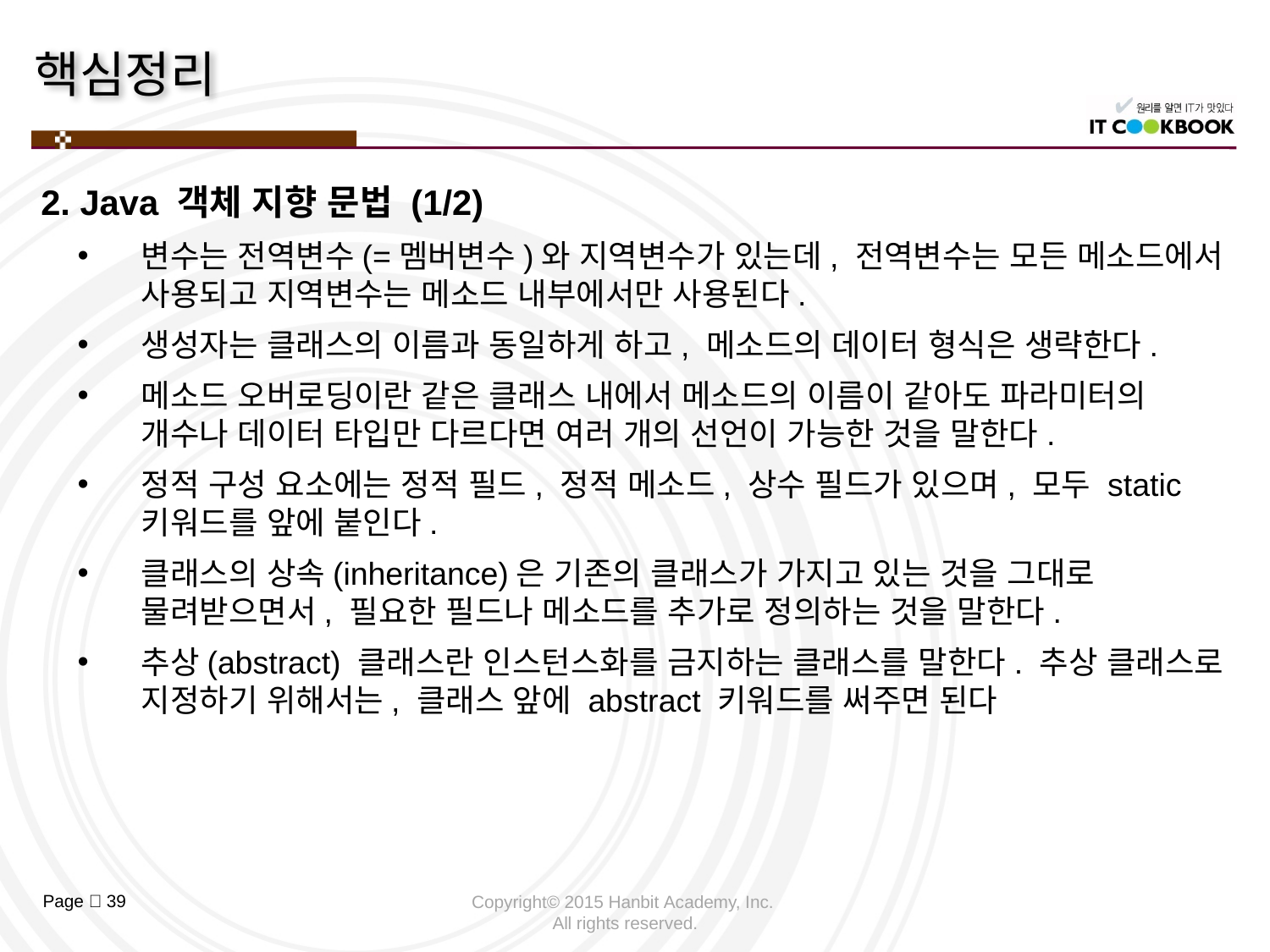

2. Java 객체 지향 문법 (1/2)
변수는 전역변수(=멤버변수)와 지역변수가 있는데, 전역변수는 모든 메소드에서 사용되고 지역변수는 메소드 내부에서만 사용된다.
생성자는 클래스의 이름과 동일하게 하고, 메소드의 데이터 형식은 생략한다.
메소드 오버로딩이란 같은 클래스 내에서 메소드의 이름이 같아도 파라미터의 개수나 데이터 타입만 다르다면 여러 개의 선언이 가능한 것을 말한다.
정적 구성 요소에는 정적 필드, 정적 메소드, 상수 필드가 있으며, 모두 static 키워드를 앞에 붙인다.
클래스의 상속(inheritance)은 기존의 클래스가 가지고 있는 것을 그대로 물려받으면서, 필요한 필드나 메소드를 추가로 정의하는 것을 말한다.
추상(abstract) 클래스란 인스턴스화를 금지하는 클래스를 말한다. 추상 클래스로 지정하기 위해서는, 클래스 앞에 abstract 키워드를 써주면 된다